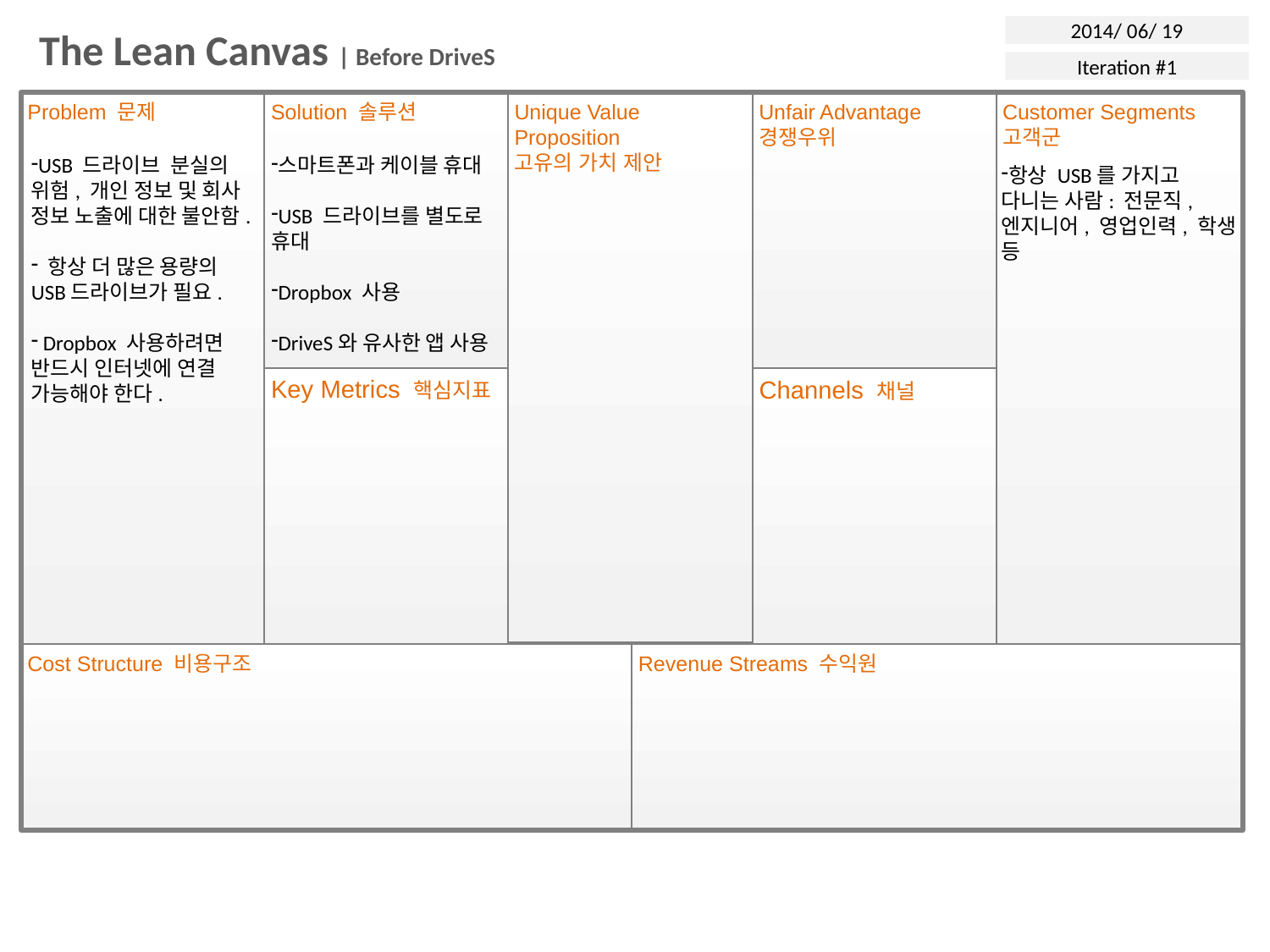

2014/ 06/ 19
The Lean Canvas | Before DriveS
Iteration #1

Unique Value Proposition
고유의 가치 제안

Problem 문제

Solution 솔루션

Unfair Advantage
경쟁우위

Customer Segments
고객군

USB 드라이브  분실의 위험, 개인 정보 및 회사 정보 노출에 대한 불안함.

 항상 더 많은 용량의 USB드라이브가 필요.

 Dropbox 사용하려면 반드시 인터넷에 연결 가능해야 한다.
스마트폰과 케이블 휴대

USB 드라이브를 별도로 휴대

Dropbox 사용

DriveS와 유사한 앱 사용
항상 USB를 가지고 다니는 사람: 전문직, 엔지니어, 영업인력, 학생 등

Key Metrics 핵심지표

Channels 채널

Cost Structure 비용구조

Revenue Streams 수익원